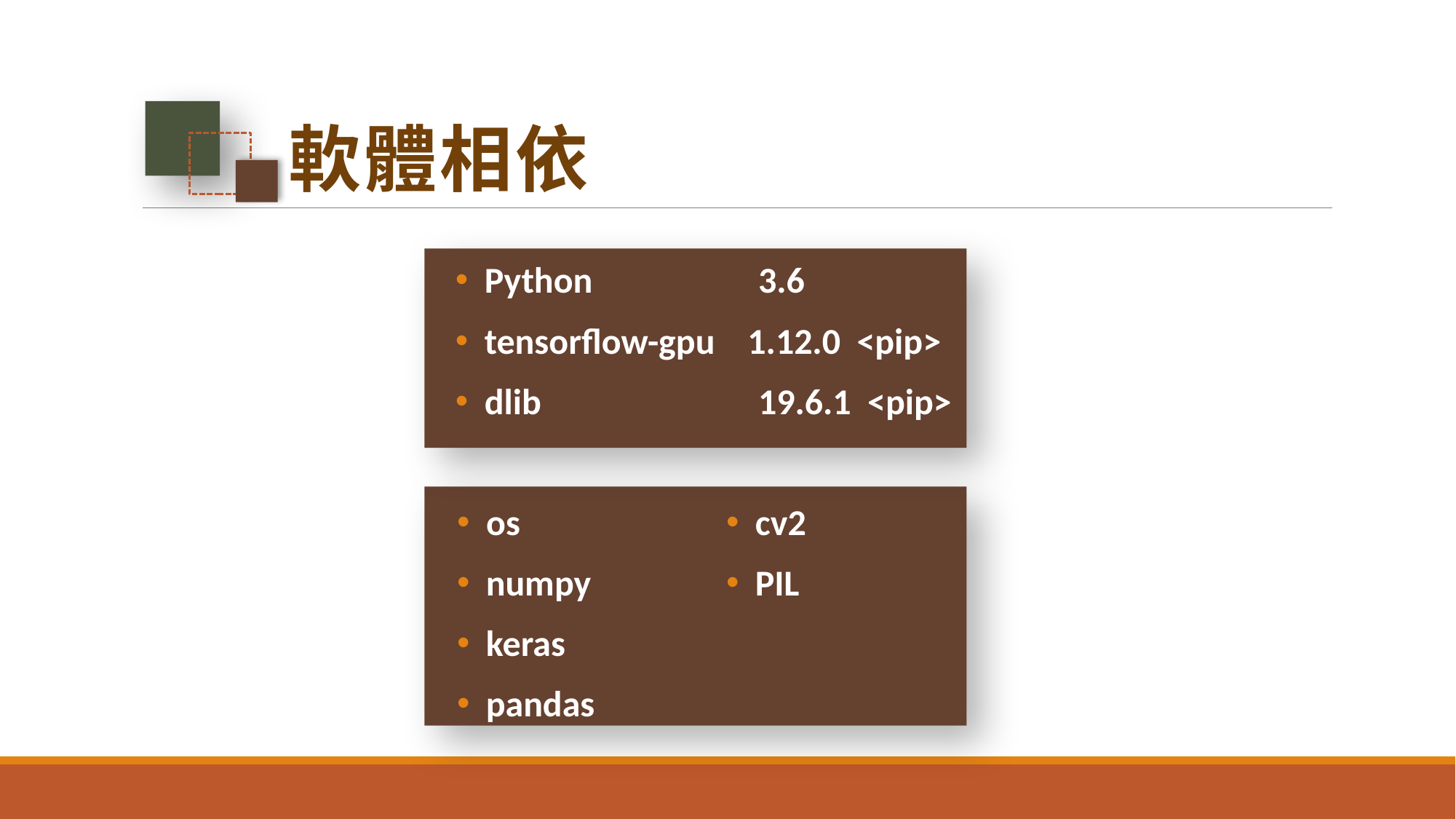

# 軟體相依

  Python	         3.6
  tensorflow-gpu    1.12.0  <pip>
  dlib		         19.6.1  <pip>

  os
  numpy
  keras
  pandas

  cv2
  PIL